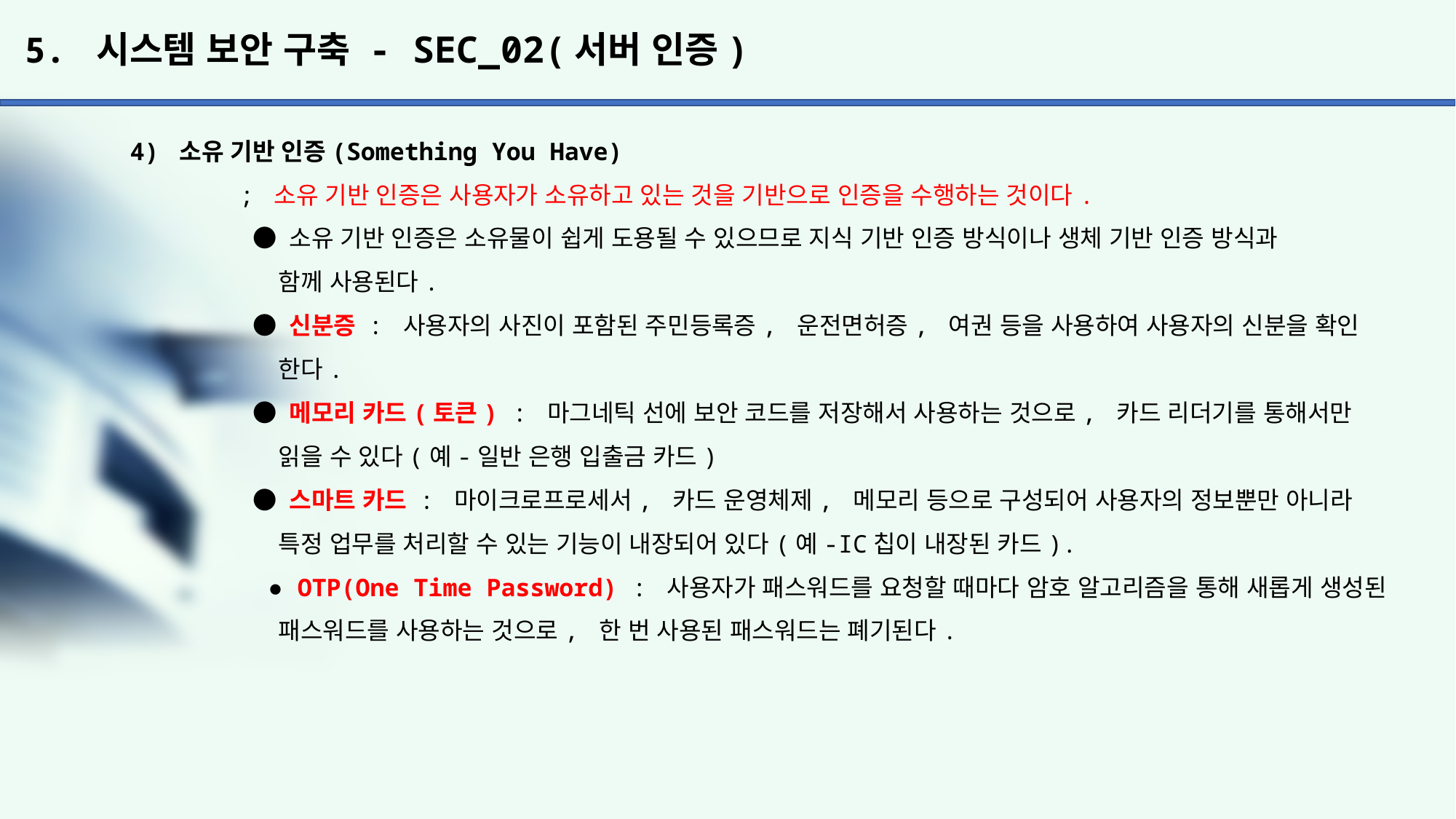

# 5. 시스템 보안 구축 - SEC_02(서버 인증)
4) 소유 기반 인증(Something You Have)
	; 소유 기반 인증은 사용자가 소유하고 있는 것을 기반으로 인증을 수행하는 것이다.
	  ● 소유 기반 인증은 소유물이 쉽게 도용될 수 있으므로 지식 기반 인증 방식이나 생체 기반 인증 방식과
	     함께 사용된다.
	  ● 신분증 : 사용자의 사진이 포함된 주민등록증, 운전면허증, 여권 등을 사용하여 사용자의 신분을 확인
	     한다.
	  ● 메모리 카드(토큰) : 마그네틱 선에 보안 코드를 저장해서 사용하는 것으로, 카드 리더기를 통해서만
	     읽을 수 있다(예-일반 은행 입출금 카드)
	  ● 스마트 카드 : 마이크로프로세서, 카드 운영체제, 메모리 등으로 구성되어 사용자의 정보뿐만 아니라
	     특정 업무를 처리할 수 있는 기능이 내장되어 있다(예-IC칩이 내장된 카드).
	  ● OTP(One Time Password) : 사용자가 패스워드를 요청할 때마다 암호 알고리즘을 통해 새롭게 생성된
	     패스워드를 사용하는 것으로, 한 번 사용된 패스워드는 폐기된다.